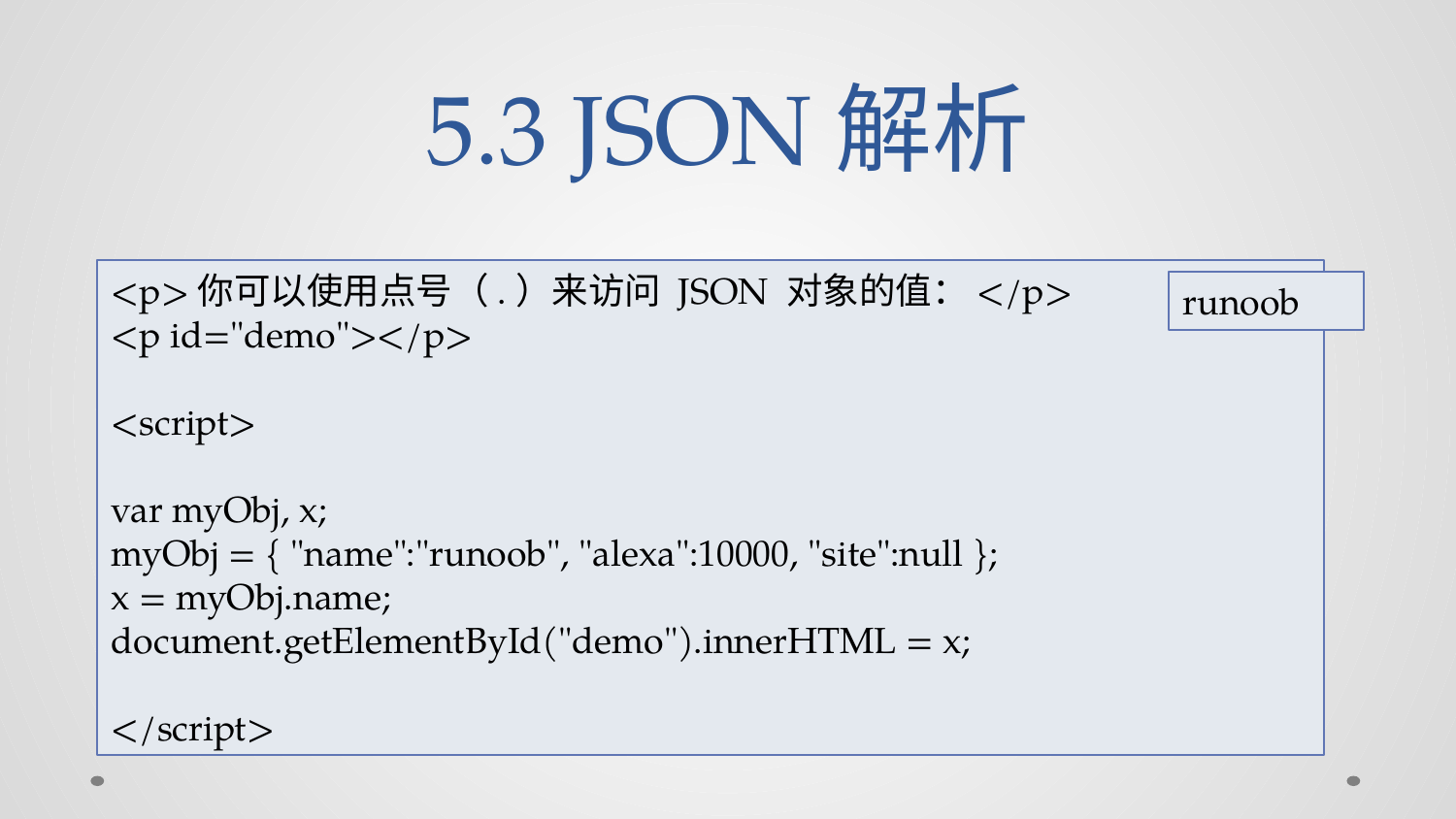

# 5.3 JSON解析
<p>你可以使用点号（.）来访问 JSON 对象的值：</p>
<p id="demo"></p>

<script>

var myObj, x;
myObj = { "name":"runoob", "alexa":10000, "site":null };
x = myObj.name;
document.getElementById("demo").innerHTML = x;

</script>
runoob